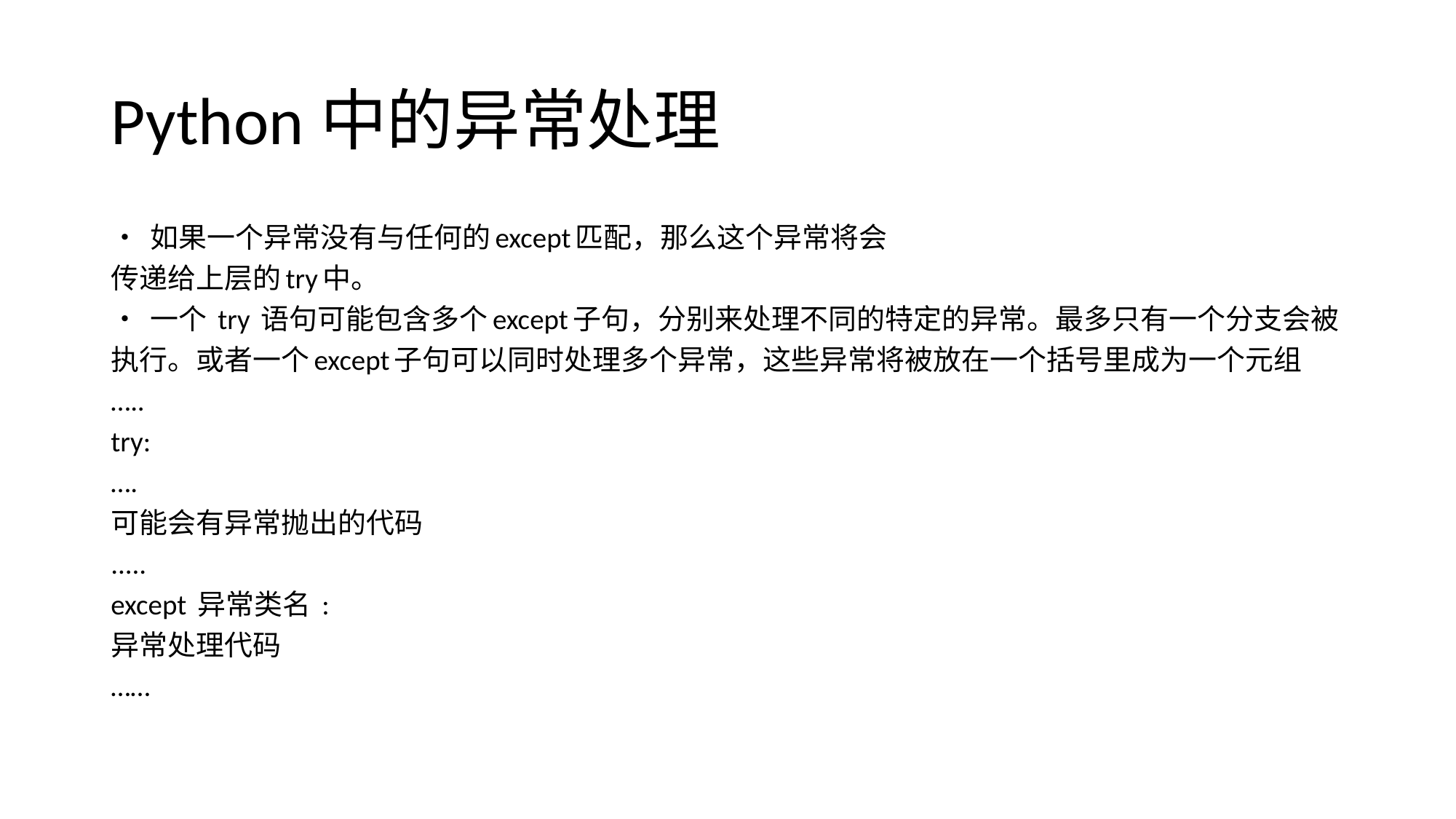

# Python中的异常处理
• 如果一个异常没有与任何的except匹配，那么这个异常将会
传递给上层的try中。
• 一个 try 语句可能包含多个except子句，分别来处理不同的特定的异常。最多只有一个分支会被
执行。或者一个except子句可以同时处理多个异常，这些异常将被放在一个括号里成为一个元组
…..
try:
….
可能会有异常抛出的代码
.....
except 异常类名 :
异常处理代码
……